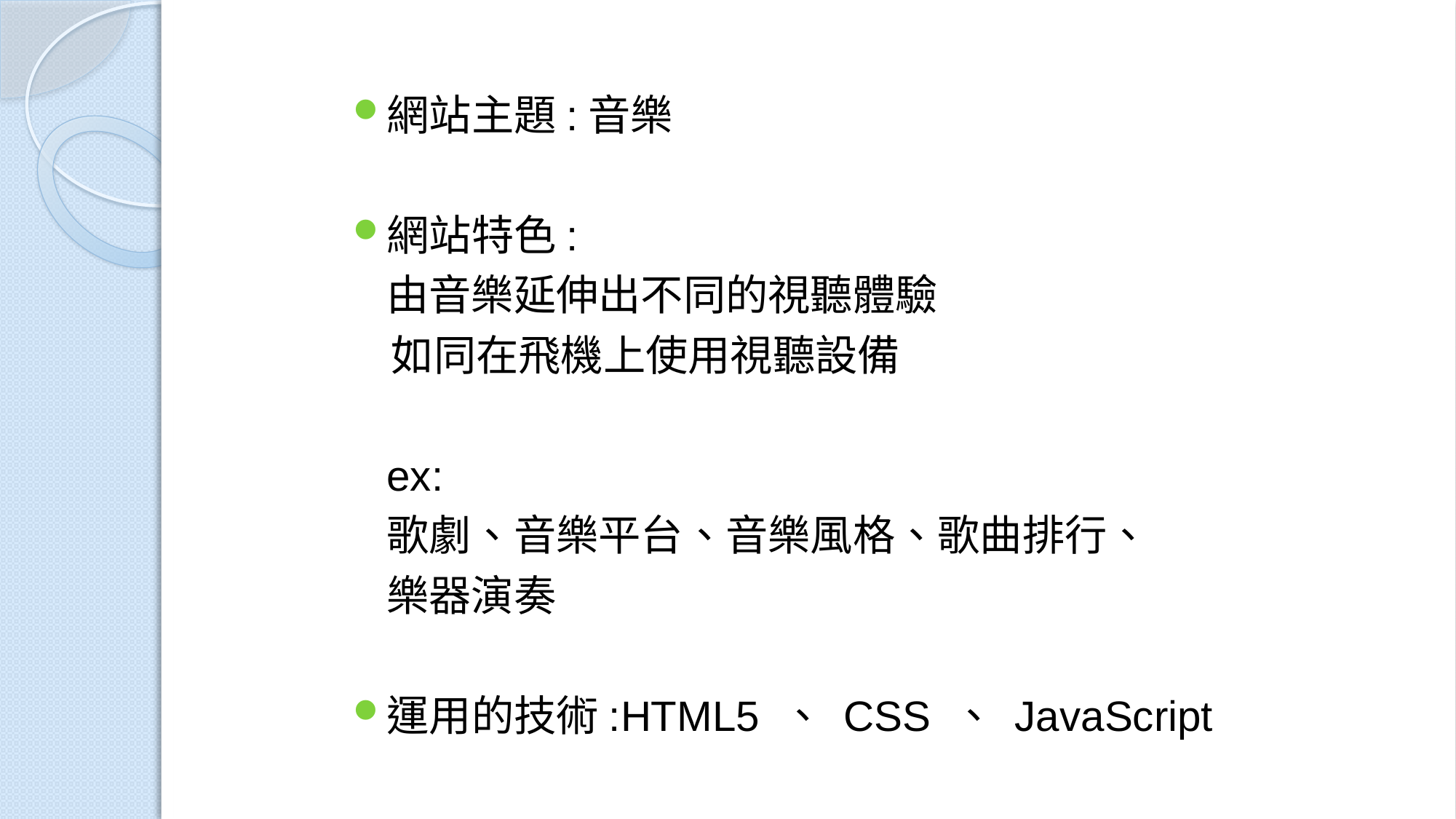

網站主題:音樂

網站特色:
	由音樂延伸出不同的視聽體驗
   如同在飛機上使用視聽設備

	ex:
	歌劇、音樂平台、音樂風格、歌曲排行、
	樂器演奏

運用的技術:HTML5 、 CSS 、 JavaScript